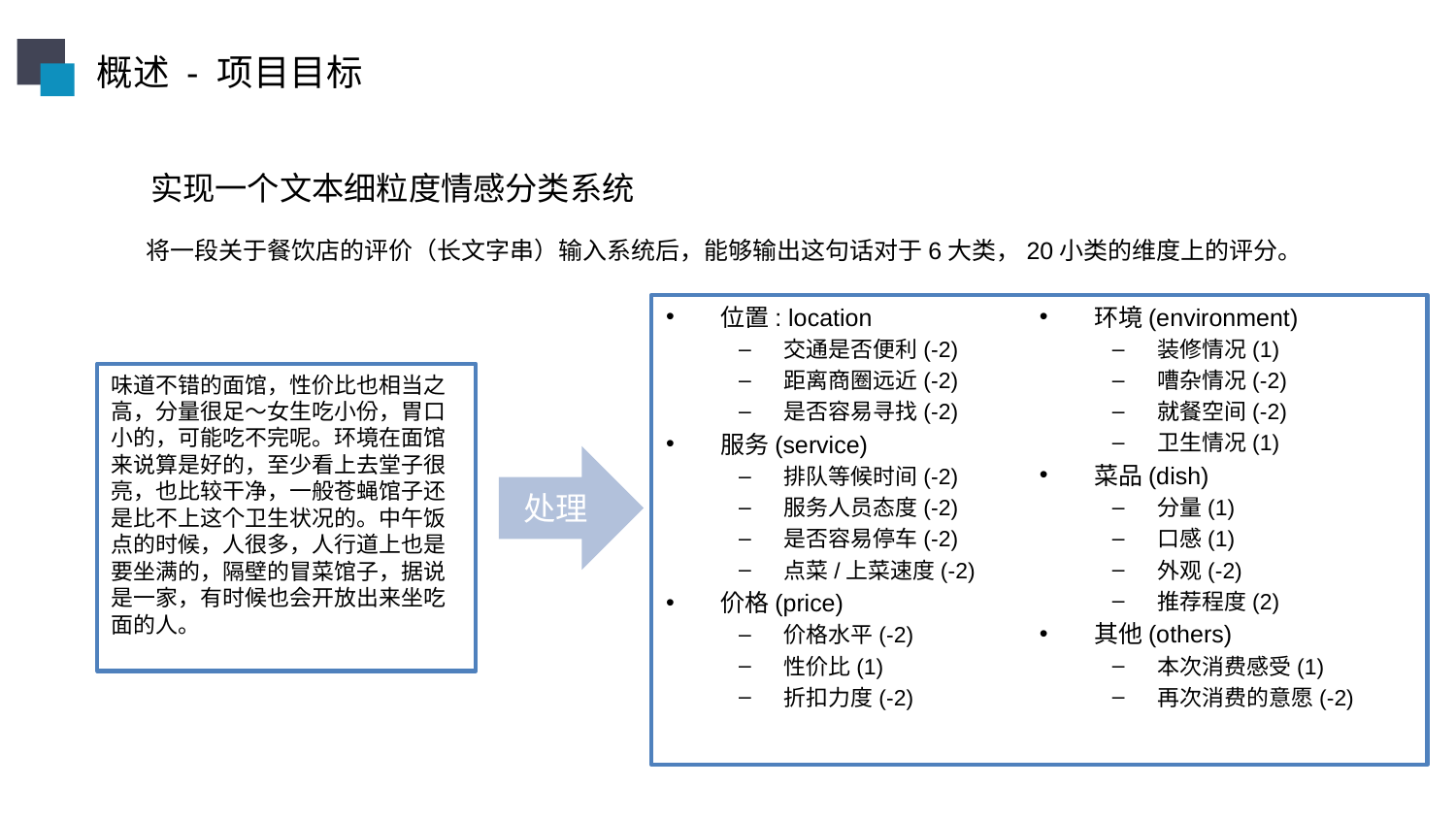

概述 - 项目目标
实现一个文本细粒度情感分类系统
将一段关于餐饮店的评价（长文字串）输入系统后，能够输出这句话对于6大类，20小类的维度上的评分。
位置: location
交通是否便利(-2)
距离商圈远近(-2)
是否容易寻找(-2)
服务(service)
排队等候时间(-2)
服务人员态度(-2)
是否容易停车(-2)
点菜/上菜速度(-2)
价格(price)
价格水平(-2)
性价比(1)
折扣力度(-2)

环境(environment)
装修情况(1)
嘈杂情况(-2)
就餐空间(-2)
卫生情况(1)
菜品(dish)
分量(1)
口感(1)
外观(-2)
推荐程度(2)
其他(others)
本次消费感受(1)
再次消费的意愿(-2)

味道不错的面馆，性价比也相当之高，分量很足～女生吃小份，胃口小的，可能吃不完呢。环境在面馆来说算是好的，至少看上去堂子很亮，也比较干净，一般苍蝇馆子还是比不上这个卫生状况的。中午饭点的时候，人很多，人行道上也是要坐满的，隔壁的冒菜馆子，据说是一家，有时候也会开放出来坐吃面的人。

处理